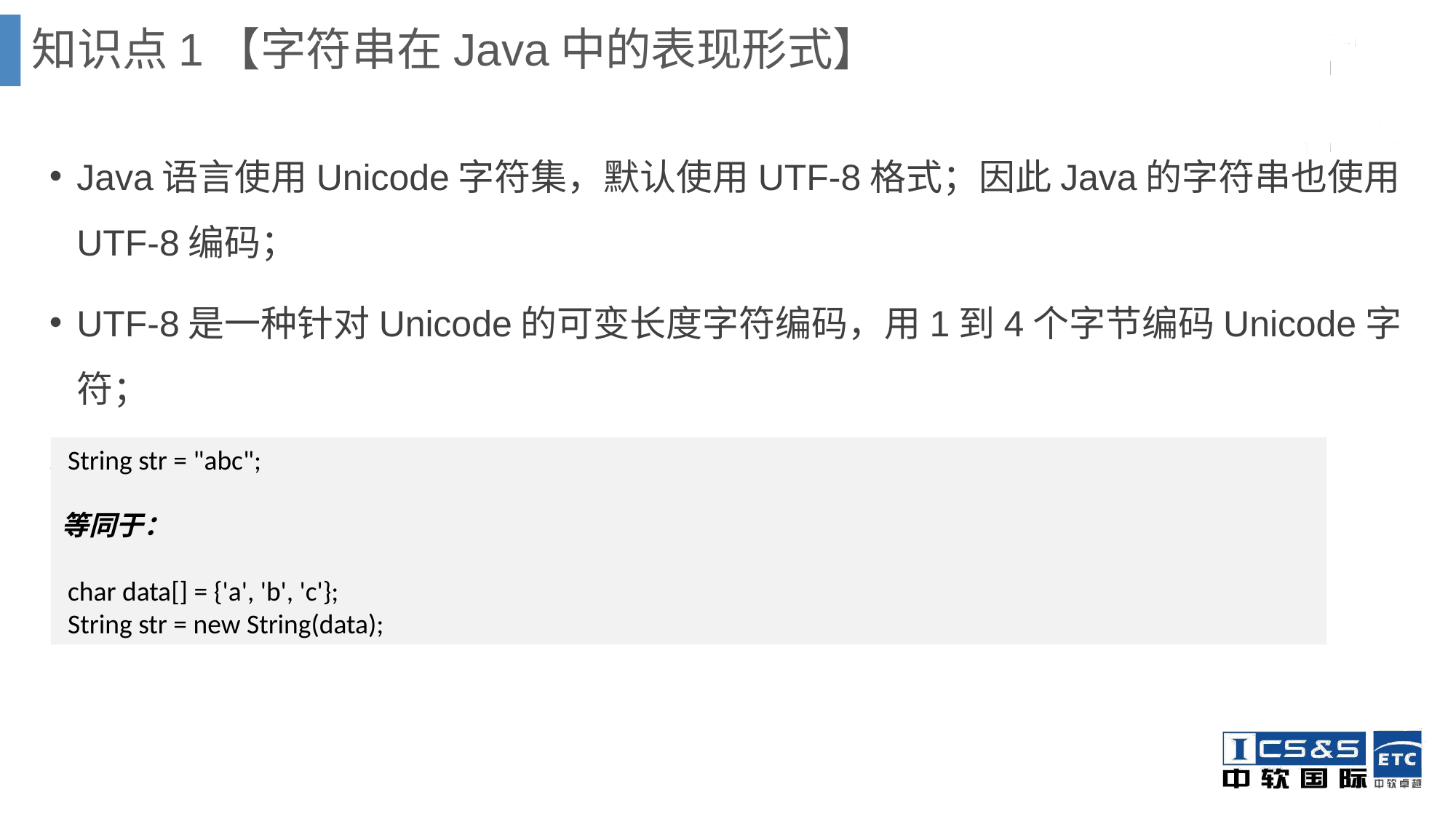

知识点1【字符串在Java中的表现形式】
Java语言使用Unicode字符集，默认使用UTF-8格式；因此Java的字符串也使用UTF-8编码；
UTF-8是一种针对Unicode的可变长度字符编码，用1到4个字节编码Unicode字符；
Java语言中的字符串实际上是使用字符型数组char[]存储;
 String str = "abc";

等同于：

 char data[] = {'a', 'b', 'c'};
 String str = new String(data);